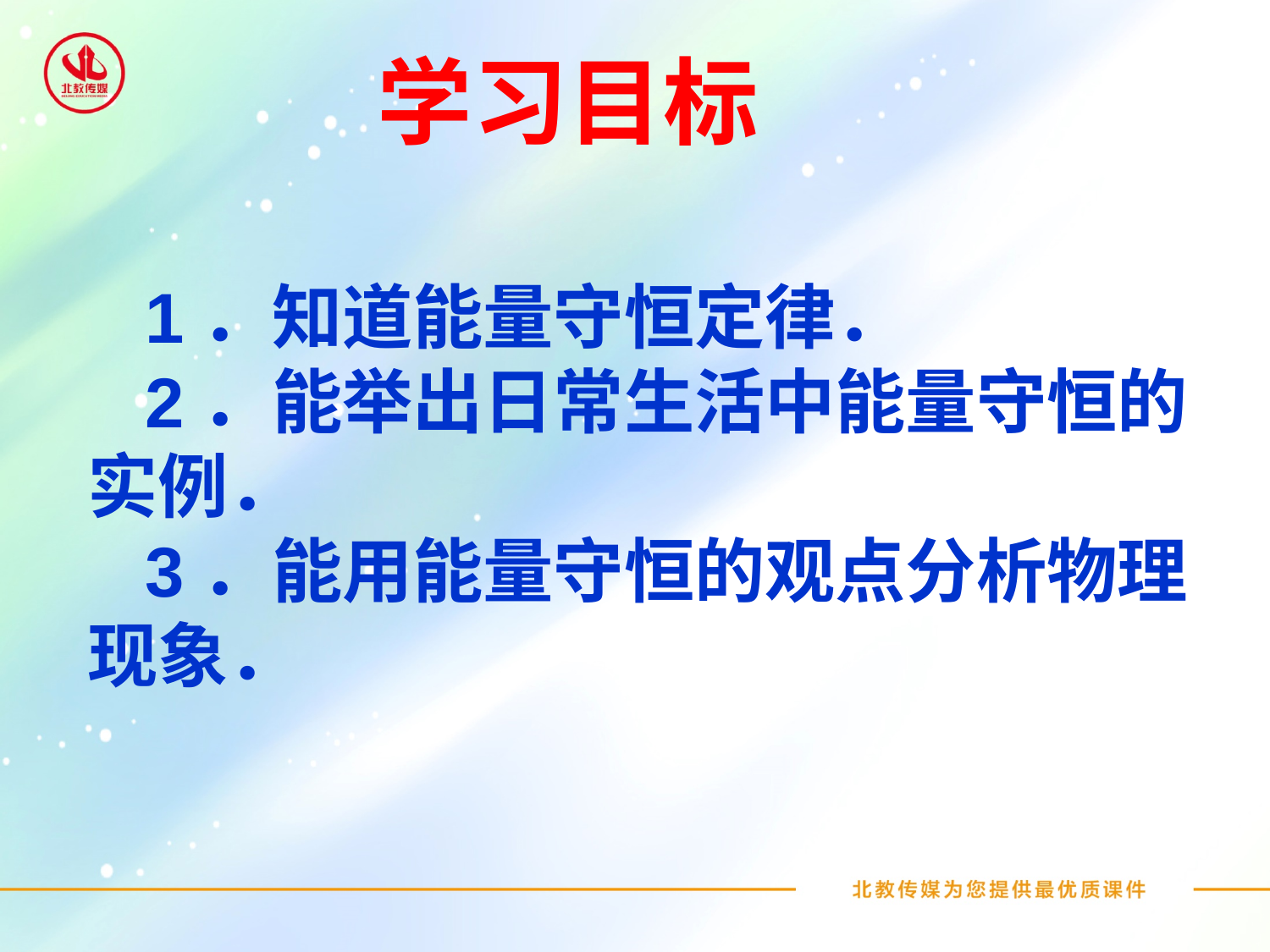

学习目标
  1．知道能量守恒定律．
  2．能举出日常生活中能量守恒的实例．
  3．能用能量守恒的观点分析物理现象．